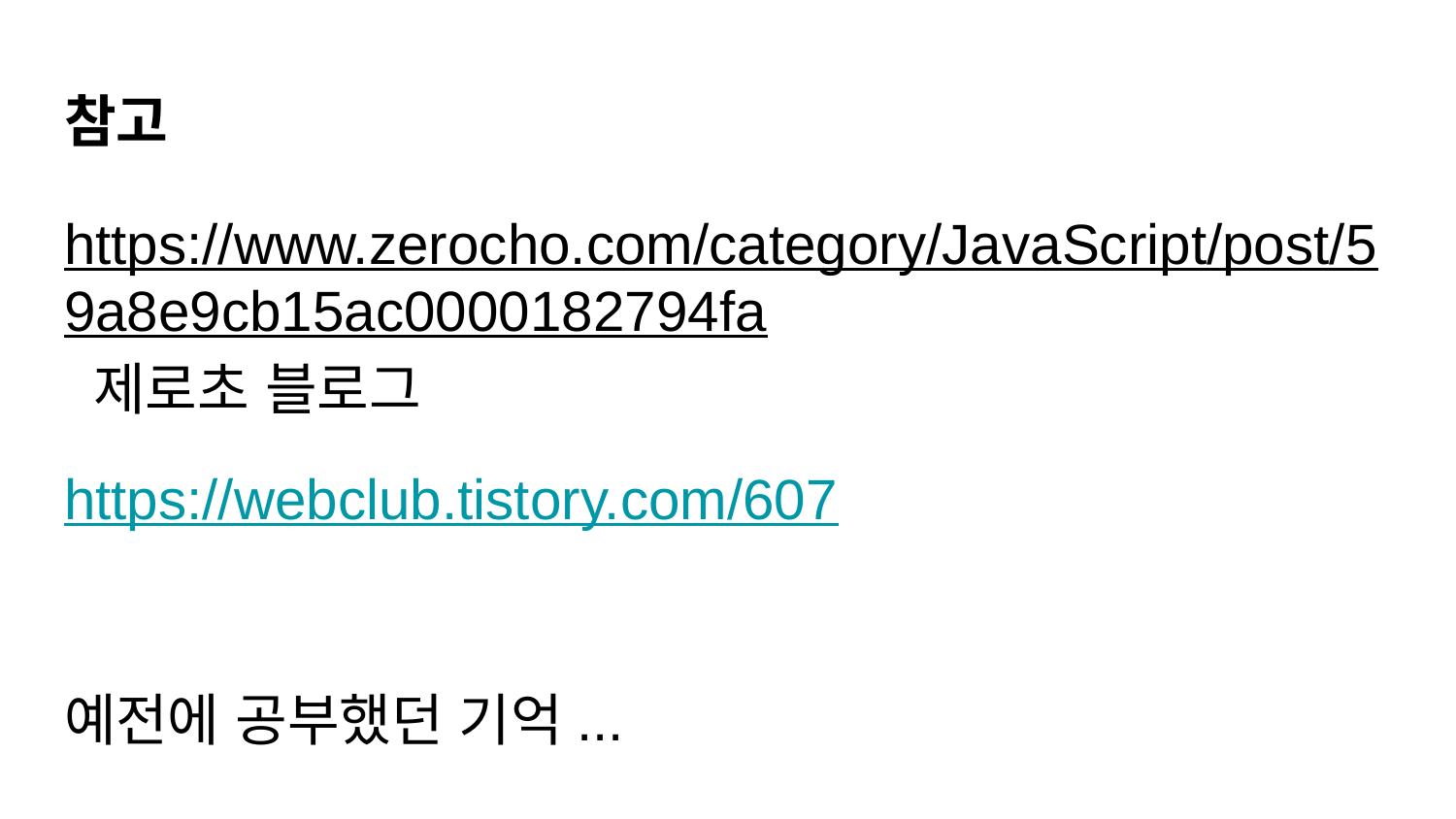

# 참고
https://www.zerocho.com/category/JavaScript/post/59a8e9cb15ac0000182794fa 제로초 블로그
https://webclub.tistory.com/607

예전에 공부했던 기억...